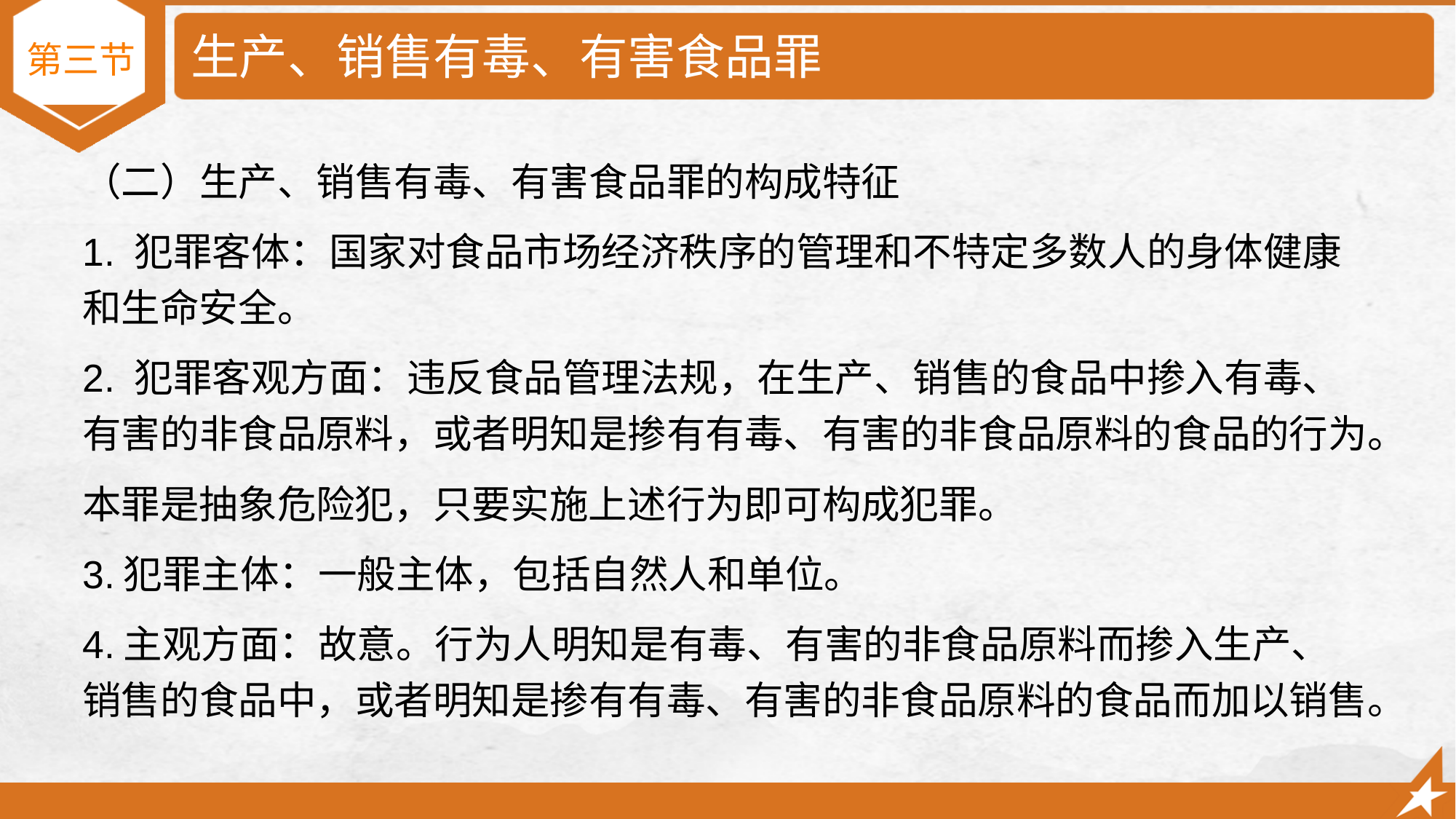

# 生产、销售有毒、有害食品罪
第三节
（二）生产、销售有毒、有害食品罪的构成特征
1. 犯罪客体：国家对食品市场经济秩序的管理和不特定多数人的身体健康和生命安全。
2. 犯罪客观方面：违反食品管理法规，在生产、销售的食品中掺入有毒、有害的非食品原料，或者明知是掺有有毒、有害的非食品原料的食品的行为。
本罪是抽象危险犯，只要实施上述行为即可构成犯罪。
3.犯罪主体：一般主体，包括自然人和单位。
4.主观方面：故意。行为人明知是有毒、有害的非食品原料而掺入生产、销售的食品中，或者明知是掺有有毒、有害的非食品原料的食品而加以销售。